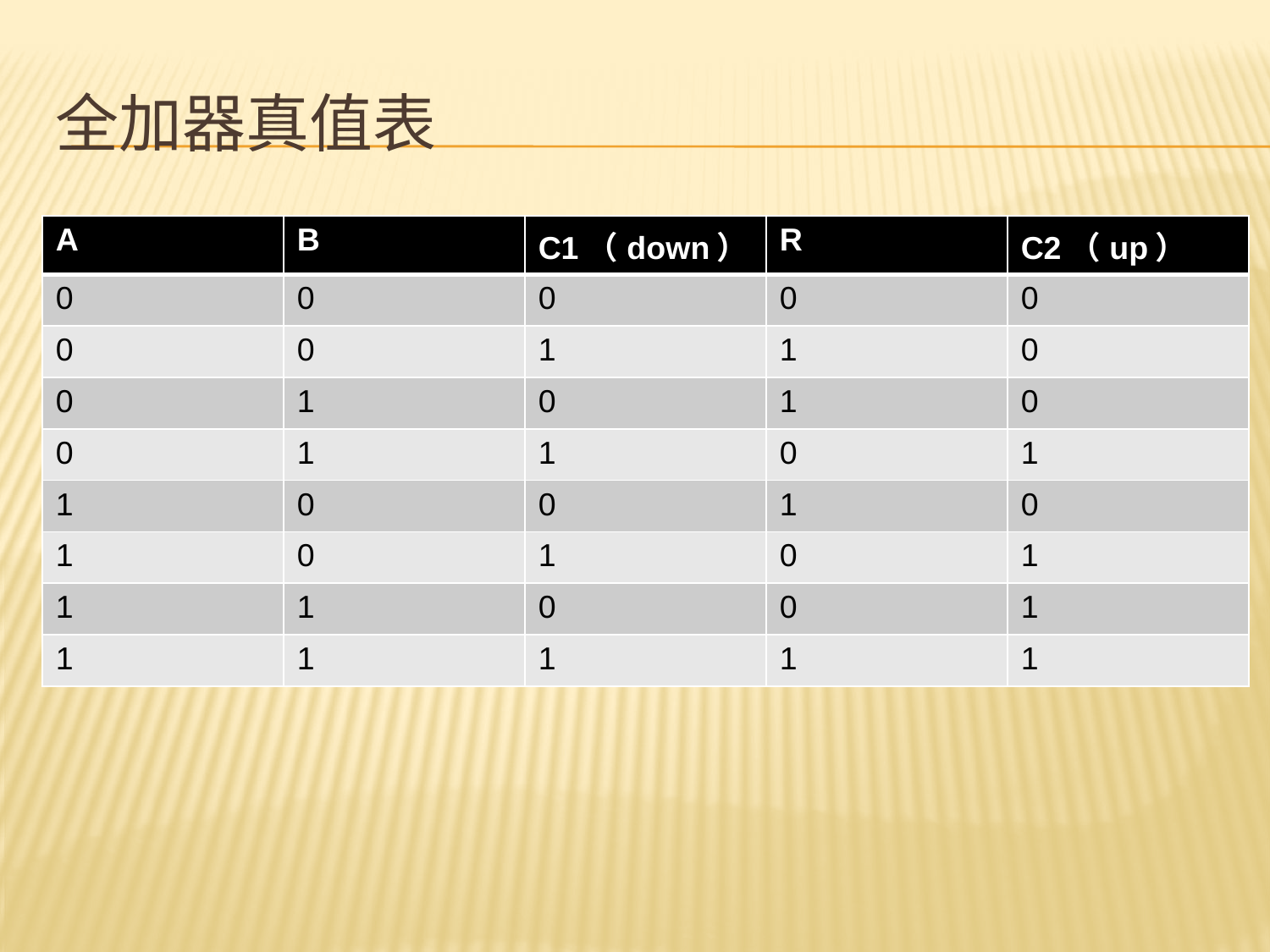

# 全加器真值表
| A | B | C1（down） | R | C2（up） |
| --- | --- | --- | --- | --- |
| 0 | 0 | 0 | 0 | 0 |
| 0 | 0 | 1 | 1 | 0 |
| 0 | 1 | 0 | 1 | 0 |
| 0 | 1 | 1 | 0 | 1 |
| 1 | 0 | 0 | 1 | 0 |
| 1 | 0 | 1 | 0 | 1 |
| 1 | 1 | 0 | 0 | 1 |
| 1 | 1 | 1 | 1 | 1 |